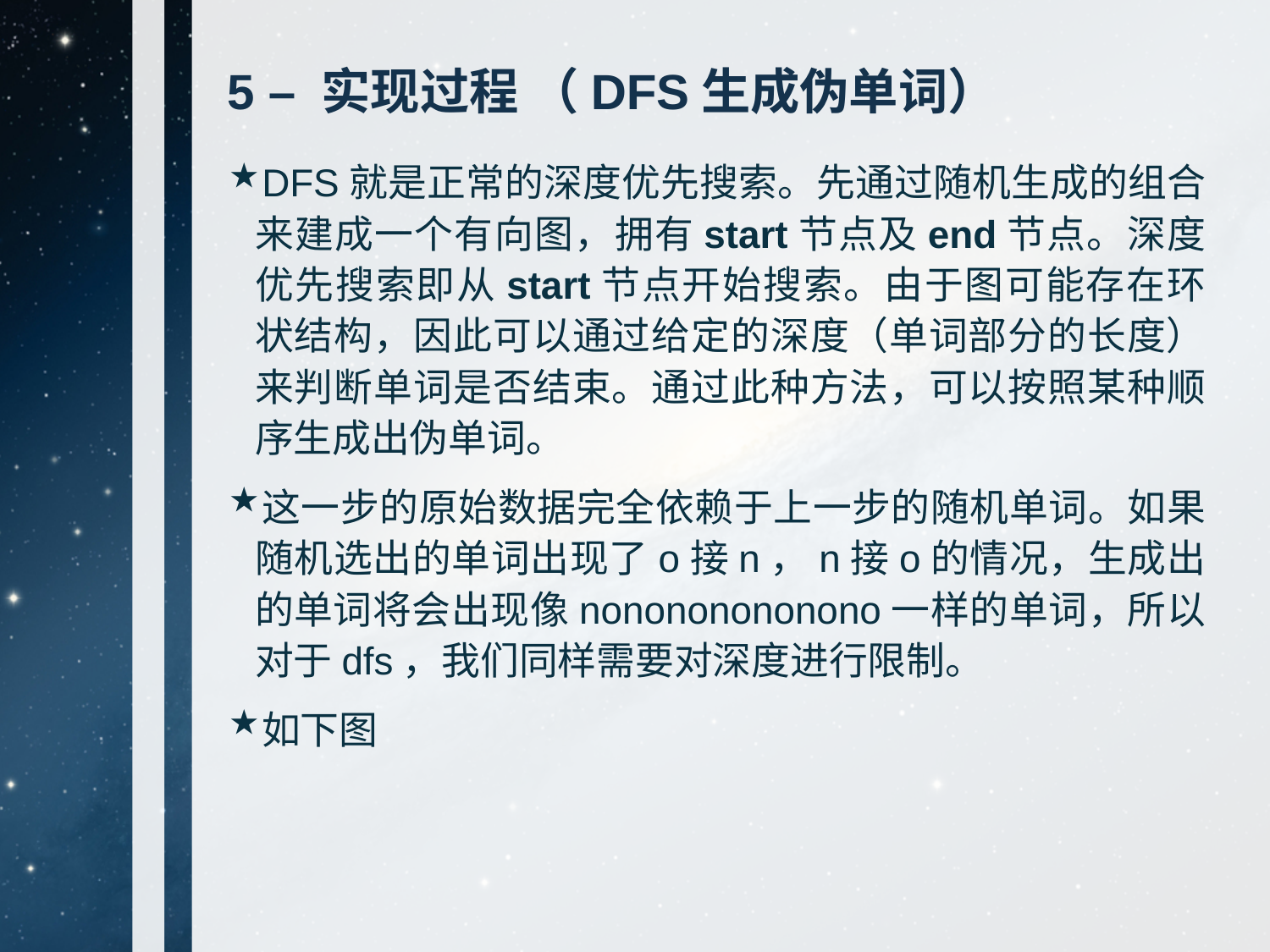

# 5 – 实现过程 （DFS生成伪单词）
DFS就是正常的深度优先搜索。先通过随机生成的组合来建成一个有向图，拥有start节点及end节点。深度优先搜索即从start节点开始搜索。由于图可能存在环状结构，因此可以通过给定的深度（单词部分的长度）来判断单词是否结束。通过此种方法，可以按照某种顺序生成出伪单词。
这一步的原始数据完全依赖于上一步的随机单词。如果随机选出的单词出现了o接n，n接o的情况，生成出的单词将会出现像nonononononono一样的单词，所以对于dfs，我们同样需要对深度进行限制。
如下图